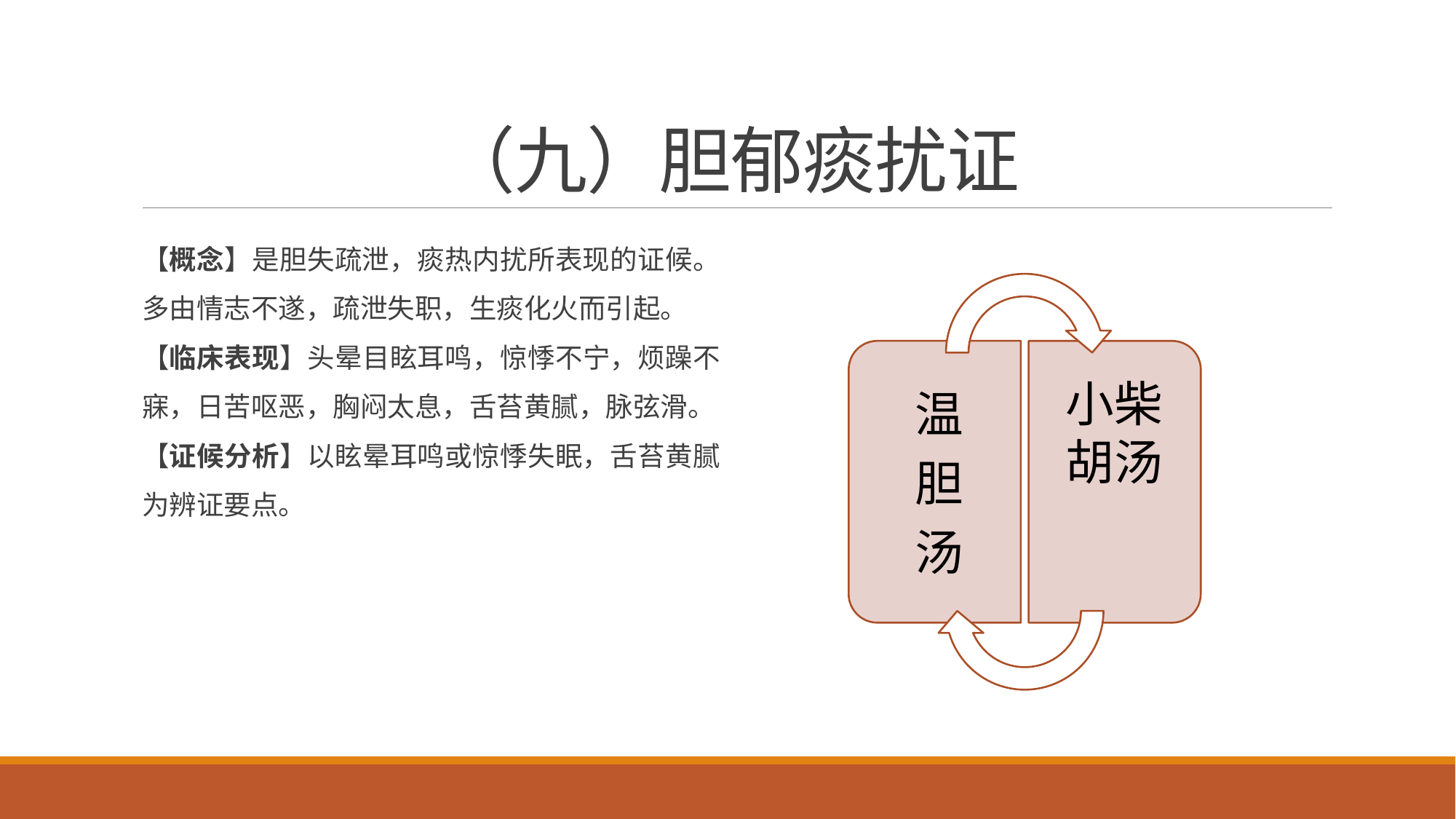

# （九）胆郁痰扰证
【概念】是胆失疏泄，痰热内扰所表现的证候。多由情志不遂，疏泄失职，生痰化火而引起。
【临床表现】头晕目眩耳鸣，惊悸不宁，烦躁不寐，日苦呕恶，胸闷太息，舌苔黄腻，脉弦滑。
【证候分析】以眩晕耳鸣或惊悸失眠，舌苔黄腻为辨证要点。
温
胆
汤
小柴胡汤